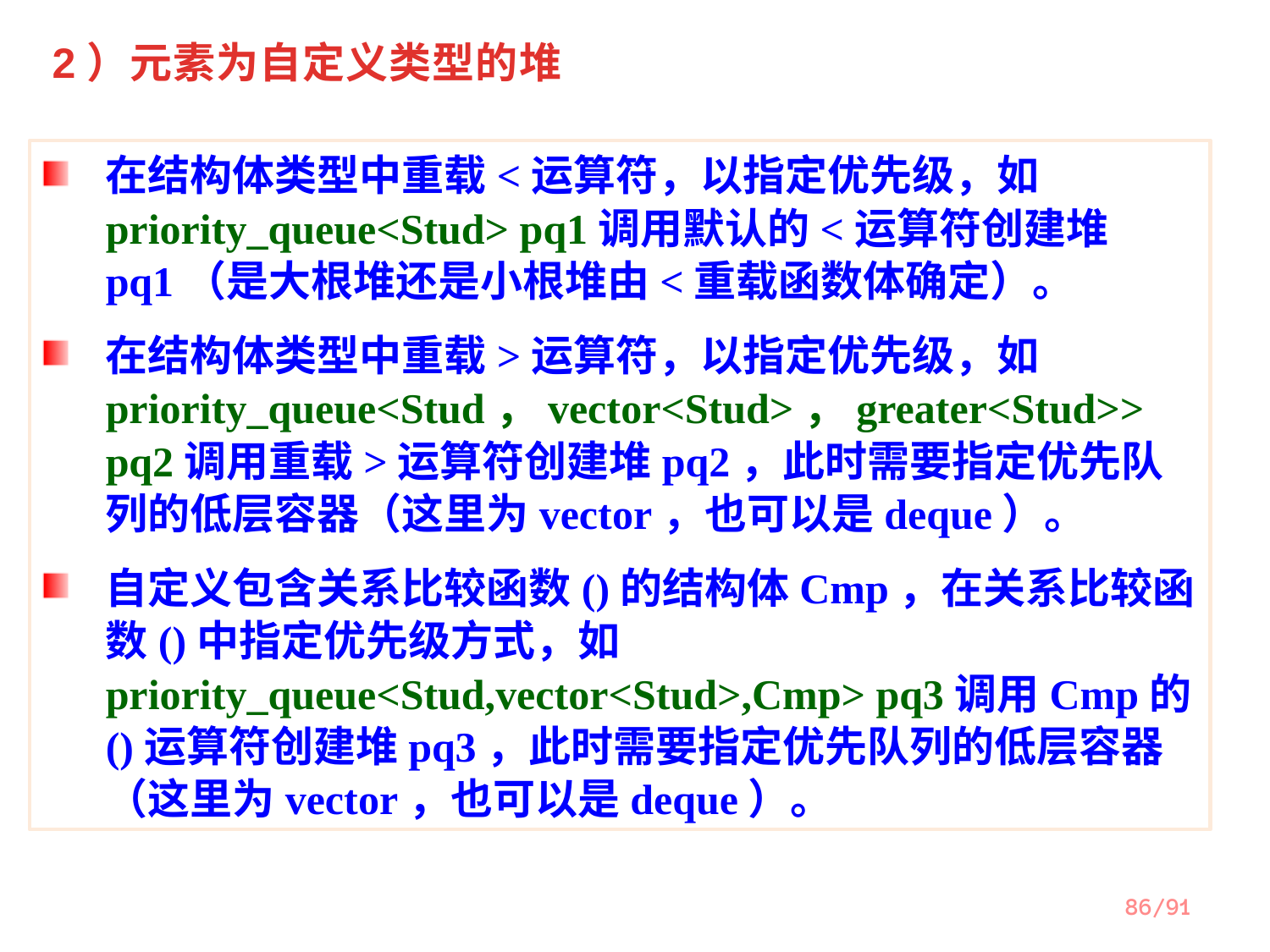

2）元素为自定义类型的堆
在结构体类型中重载<运算符，以指定优先级，如priority_queue<Stud> pq1调用默认的<运算符创建堆pq1（是大根堆还是小根堆由<重载函数体确定）。
在结构体类型中重载>运算符，以指定优先级，如priority_queue<Stud，vector<Stud>，greater<Stud>> pq2调用重载>运算符创建堆pq2，此时需要指定优先队列的低层容器（这里为vector，也可以是deque）。
自定义包含关系比较函数()的结构体Cmp，在关系比较函数()中指定优先级方式，如priority_queue<Stud,vector<Stud>,Cmp> pq3调用Cmp的()运算符创建堆pq3，此时需要指定优先队列的低层容器（这里为vector，也可以是deque）。
86/91